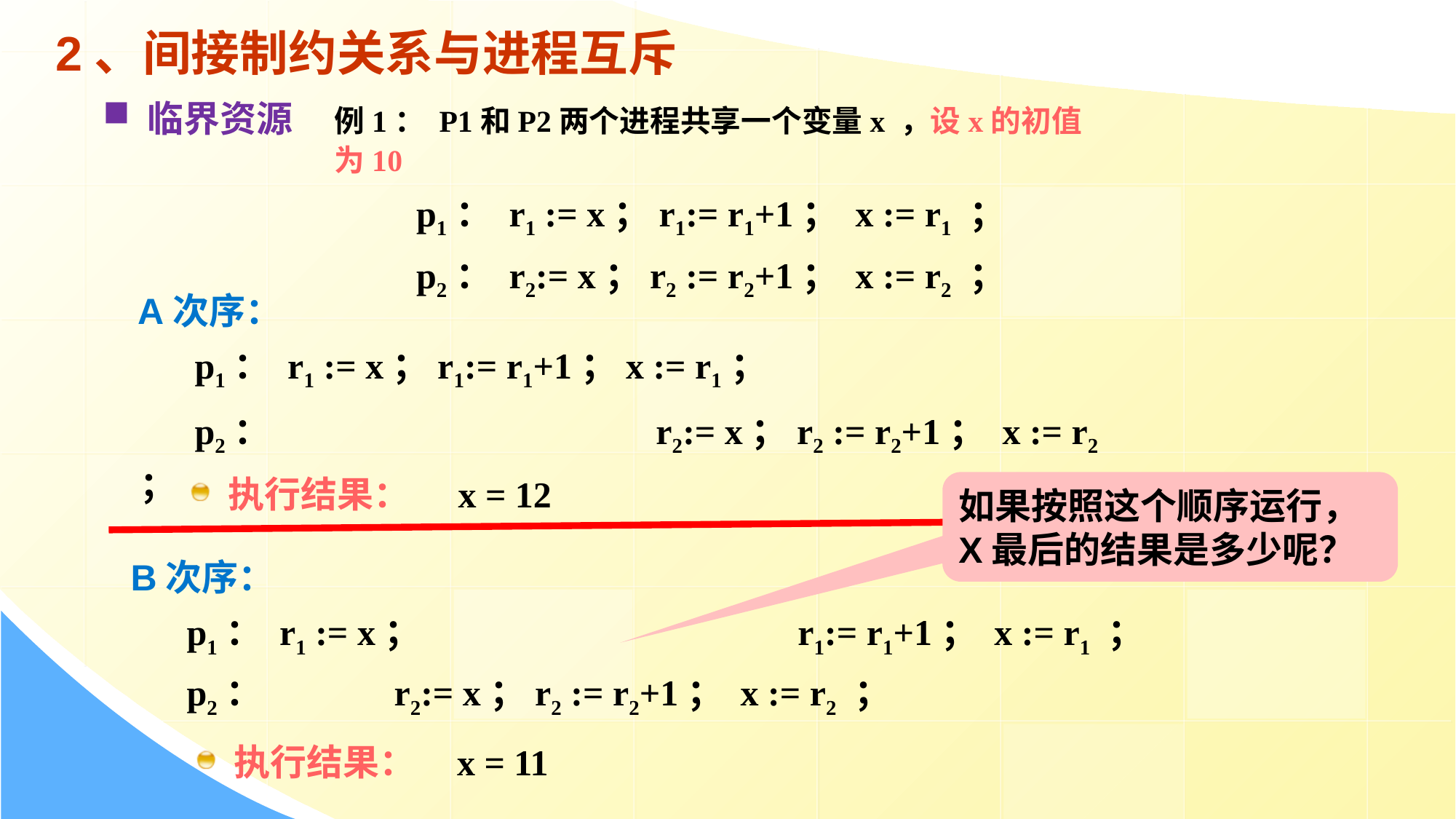

2、间接制约关系与进程互斥
 临界资源
例1： P1和P2两个进程共享一个变量x ，设x的初值为10
         p1： r1 := x；r1:= r1+1； x := r1 ；
         p2： r2:= x；r2 := r2+1； x := r2 ；
      A次序：
             p1： r1 := x；r1:= r1+1；x := r1；
             p2：                                              r2:= x；r2 := r2+1； x := r2 ；
执行结果：     x = 12
如果按照这个顺序运行，X最后的结果是多少呢？
       B次序：
              p1： r1 := x；                                             r1:= r1+1； x := r1 ；
              p2：               r2:= x；r2 := r2+1； x := r2 ；
执行结果：    x = 11